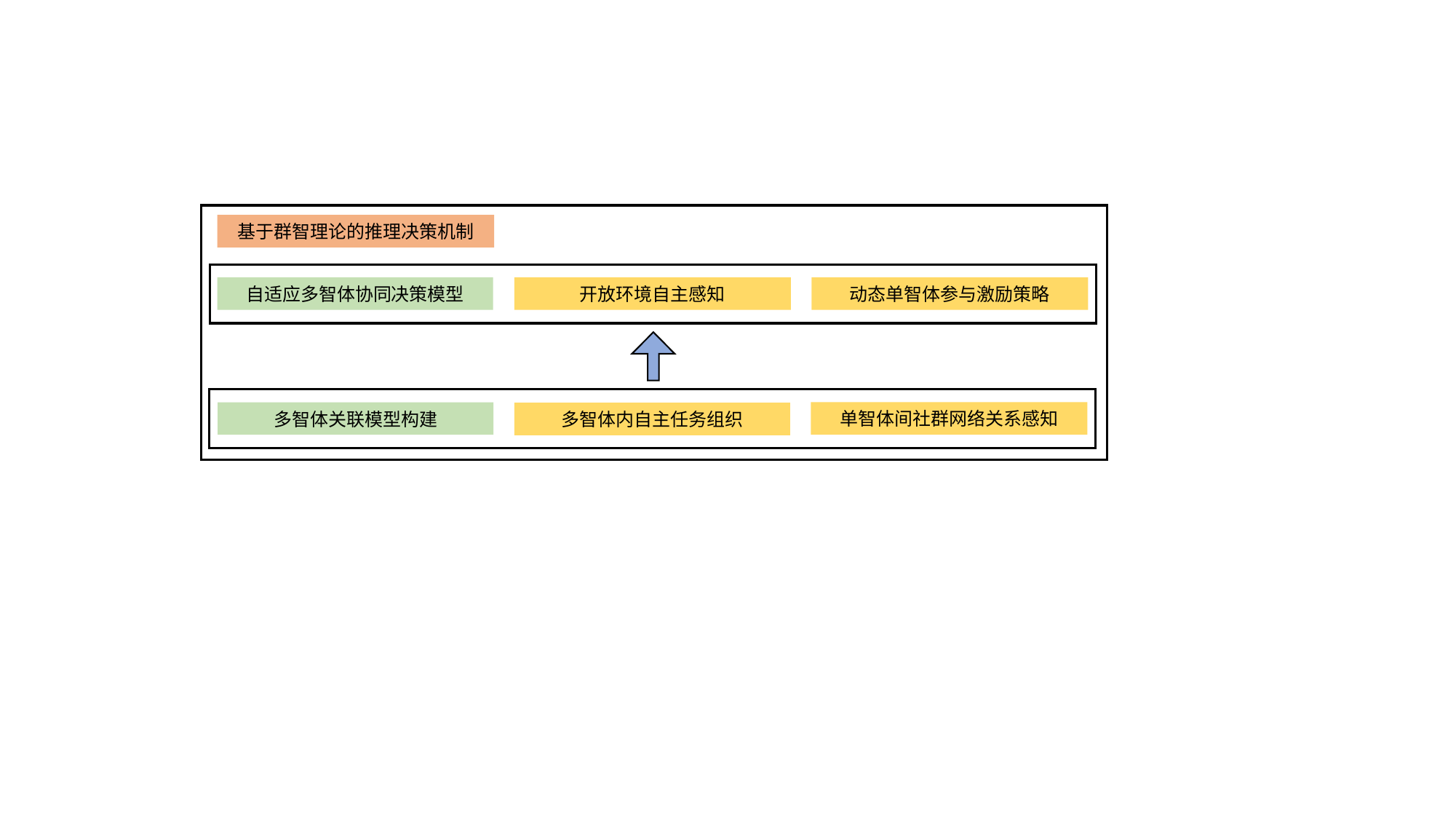

基于群智理论的推理决策机制

开放环境自主感知
自适应多智体协同决策模型
动态单智体参与激励策略

单智体间社群网络关系感知
多智体关联模型构建
多智体内自主任务组织